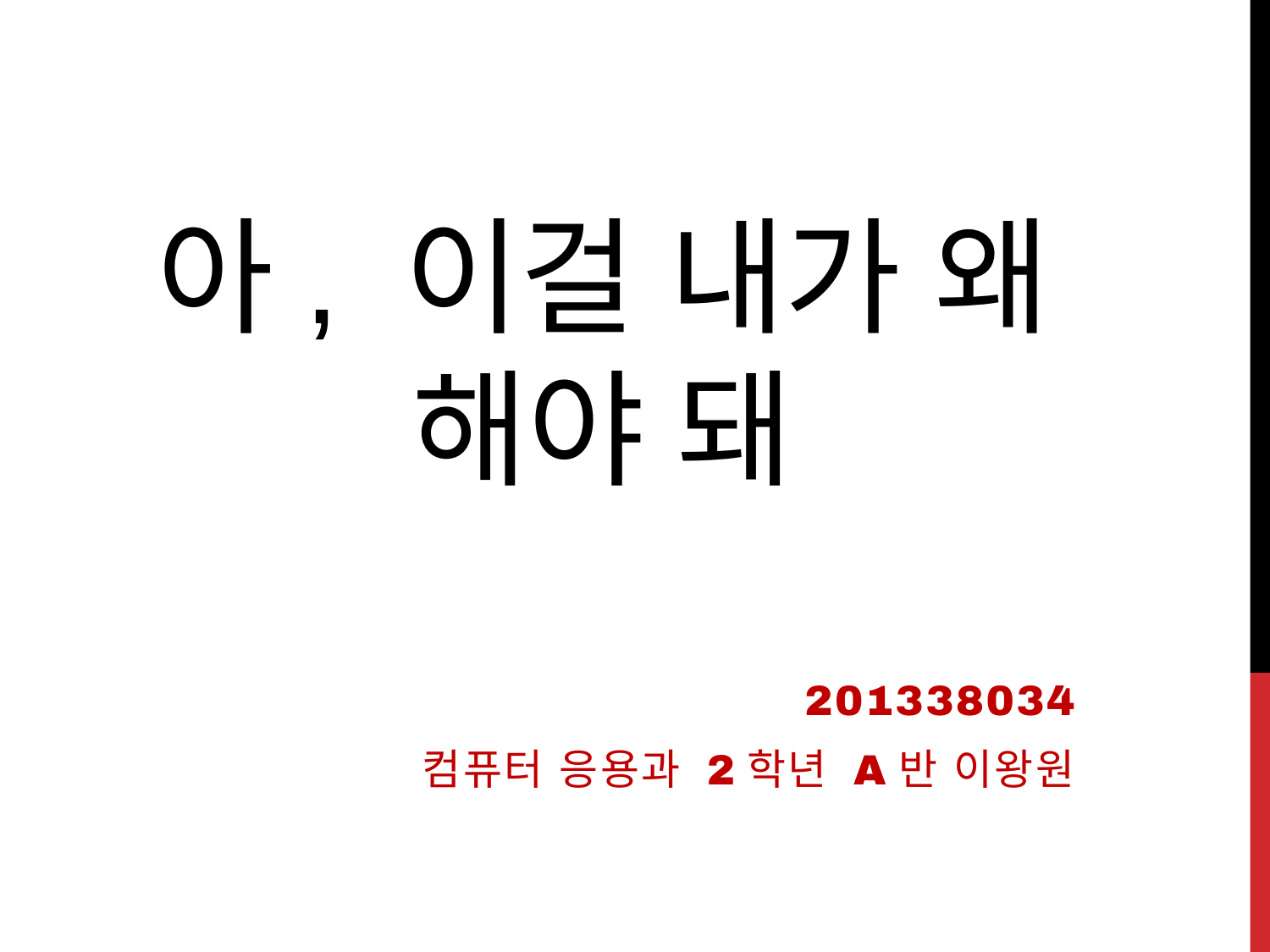

# 아, 이걸 내가 왜 해야 돼
201338034
컴퓨터 응용과 2학년 a반 이왕원